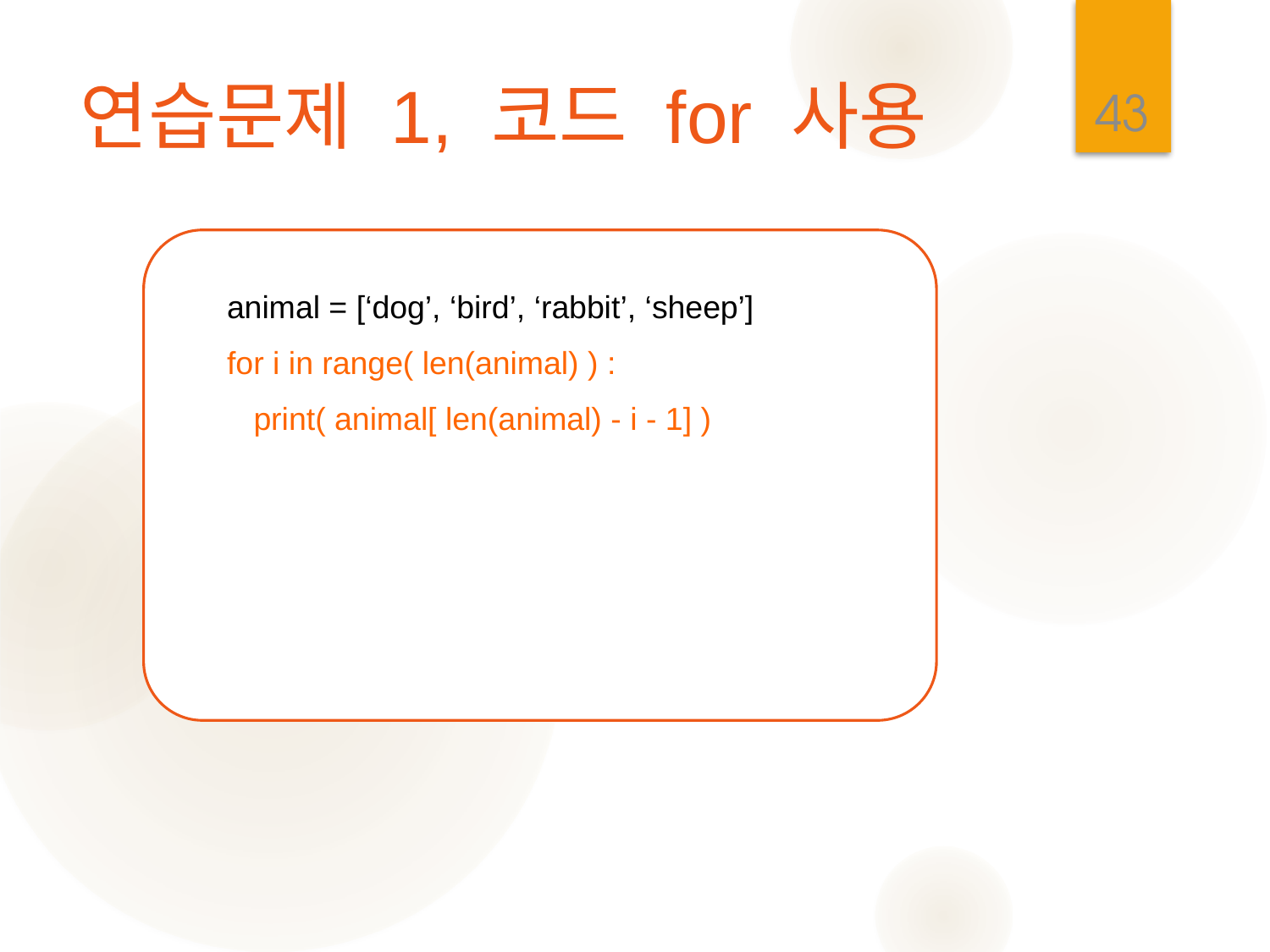

43
# 연습문제 1, 코드 for 사용

animal = [‘dog’, ‘bird’, ‘rabbit’, ‘sheep’]
for i in range( len(animal) ) :
   print( animal[ len(animal) - i - 1] )